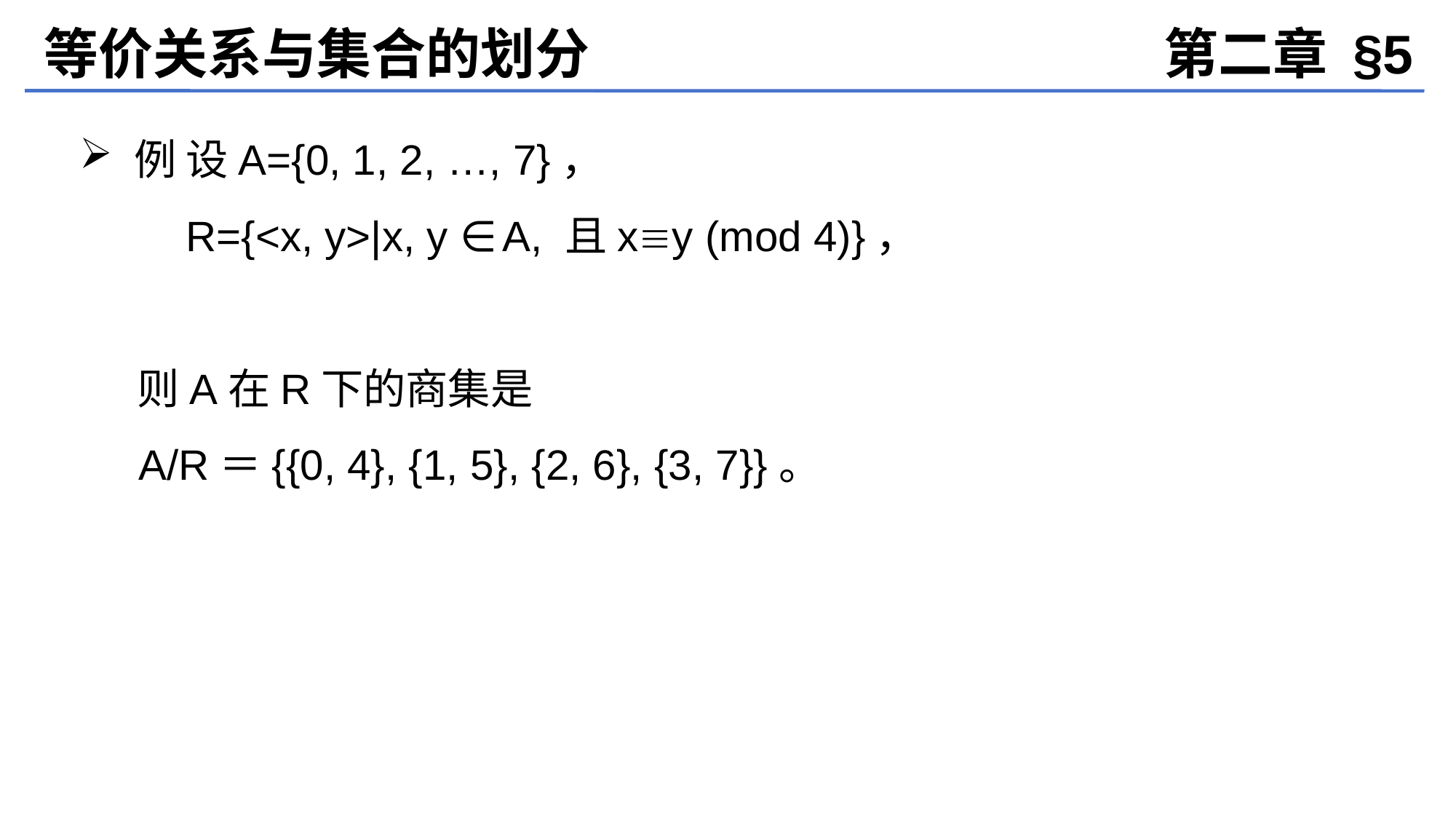

等价关系与集合的划分
第二章 §5
例 设A={0, 1, 2, …, 7}，
         R={<x, y>|x, y ∈A, 且x≡y (mod 4)}，

     则A在R下的商集是
     A/R＝{{0, 4}, {1, 5}, {2, 6}, {3, 7}}。